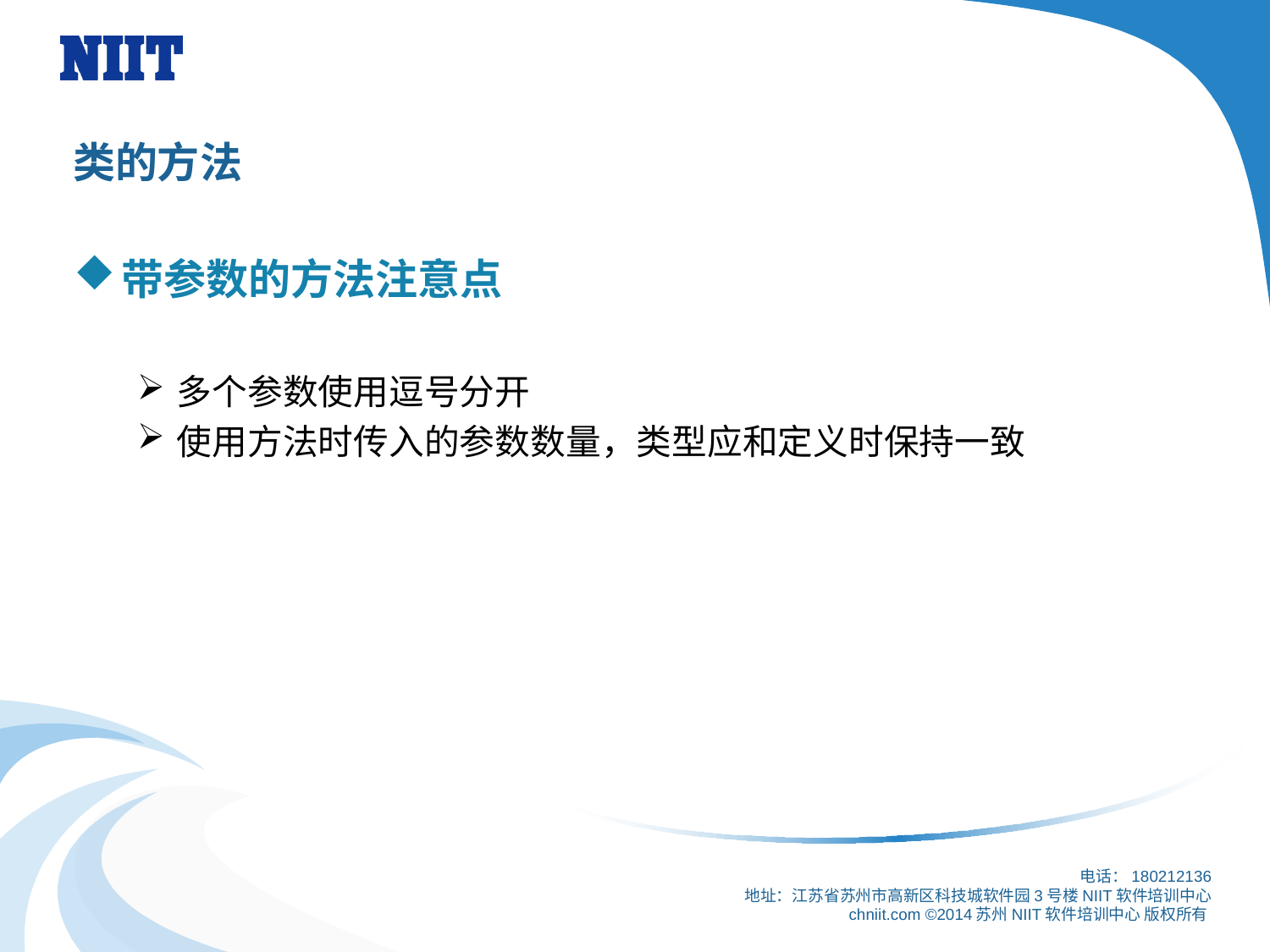

# 类的方法
带参数的方法注意点

多个参数使用逗号分开
使用方法时传入的参数数量，类型应和定义时保持一致